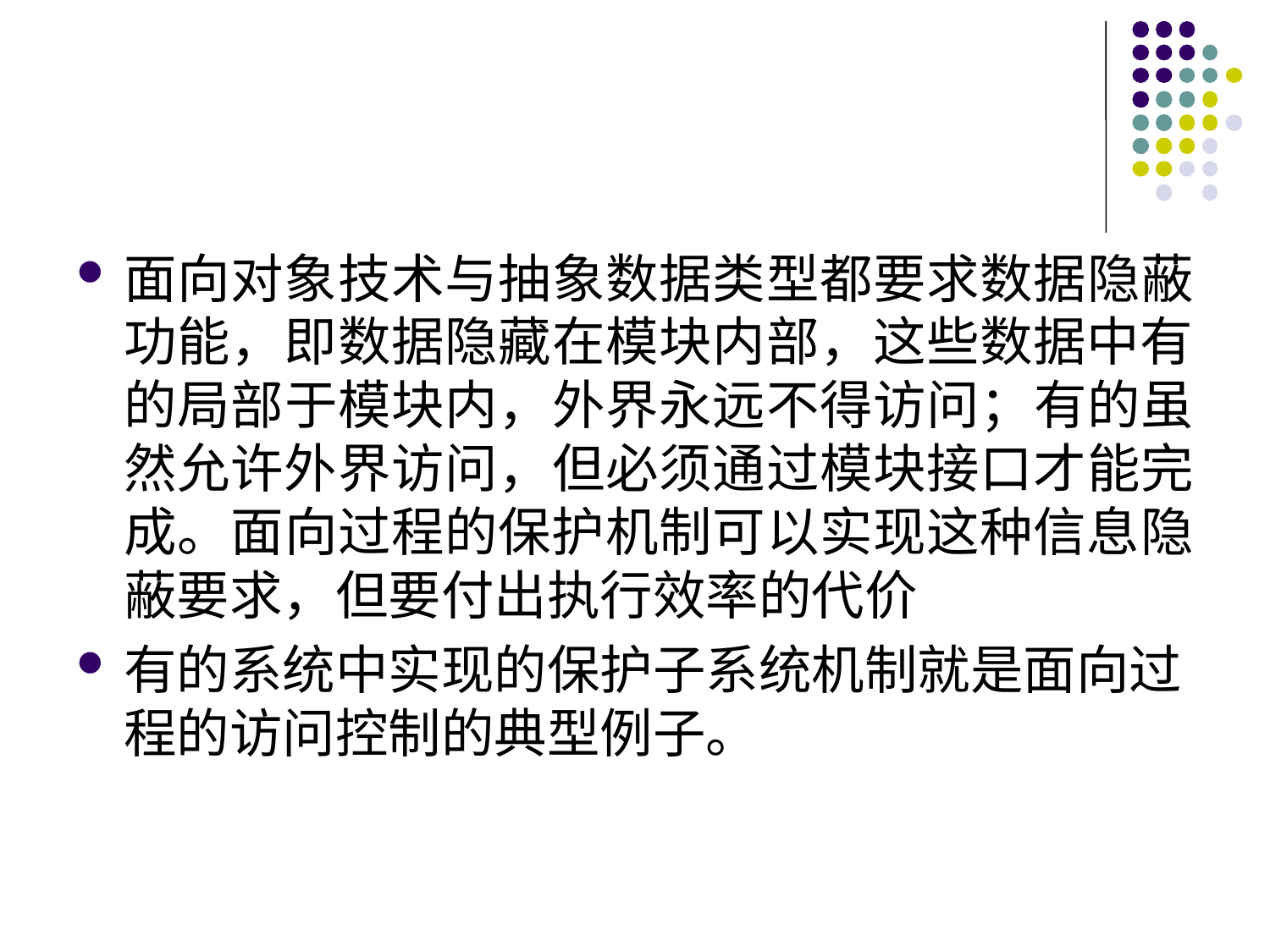

#
面向对象技术与抽象数据类型都要求数据隐蔽功能，即数据隐藏在模块内部，这些数据中有的局部于模块内，外界永远不得访问；有的虽然允许外界访问，但必须通过模块接口才能完成。面向过程的保护机制可以实现这种信息隐蔽要求，但要付出执行效率的代价
有的系统中实现的保护子系统机制就是面向过程的访问控制的典型例子。